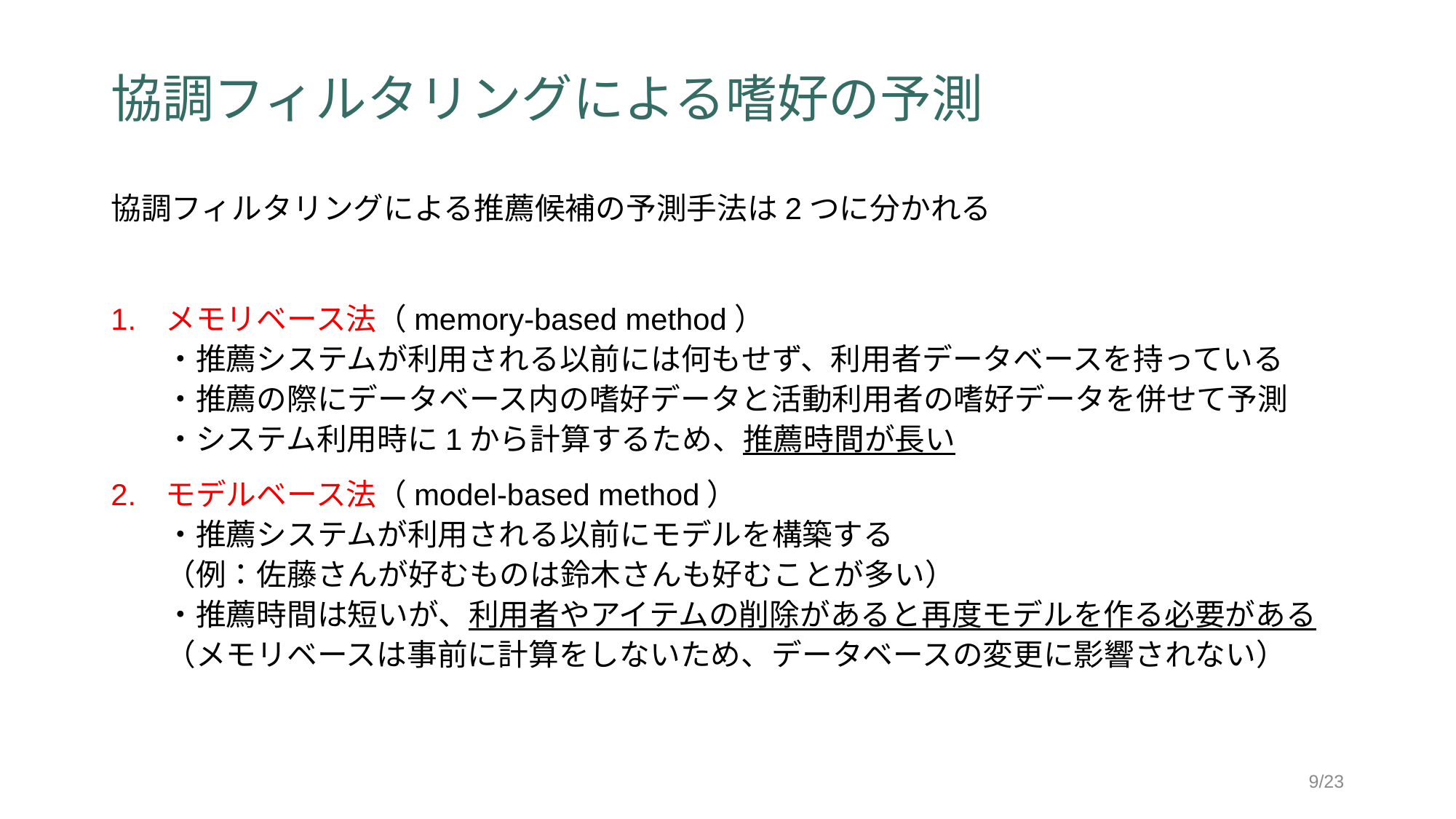

# 協調フィルタリングによる嗜好の予測
協調フィルタリングによる推薦候補の予測手法は2つに分かれる

メモリベース法（memory-based method）
・推薦システムが利用される以前には何もせず、利用者データベースを持っている
・推薦の際にデータベース内の嗜好データと活動利用者の嗜好データを併せて予測
・システム利用時に1から計算するため、推薦時間が長い
モデルベース法（model-based method）
・推薦システムが利用される以前にモデルを構築する
（例：佐藤さんが好むものは鈴木さんも好むことが多い）
・推薦時間は短いが、利用者やアイテムの削除があると再度モデルを作る必要がある
（メモリベースは事前に計算をしないため、データベースの変更に影響されない）
9/23